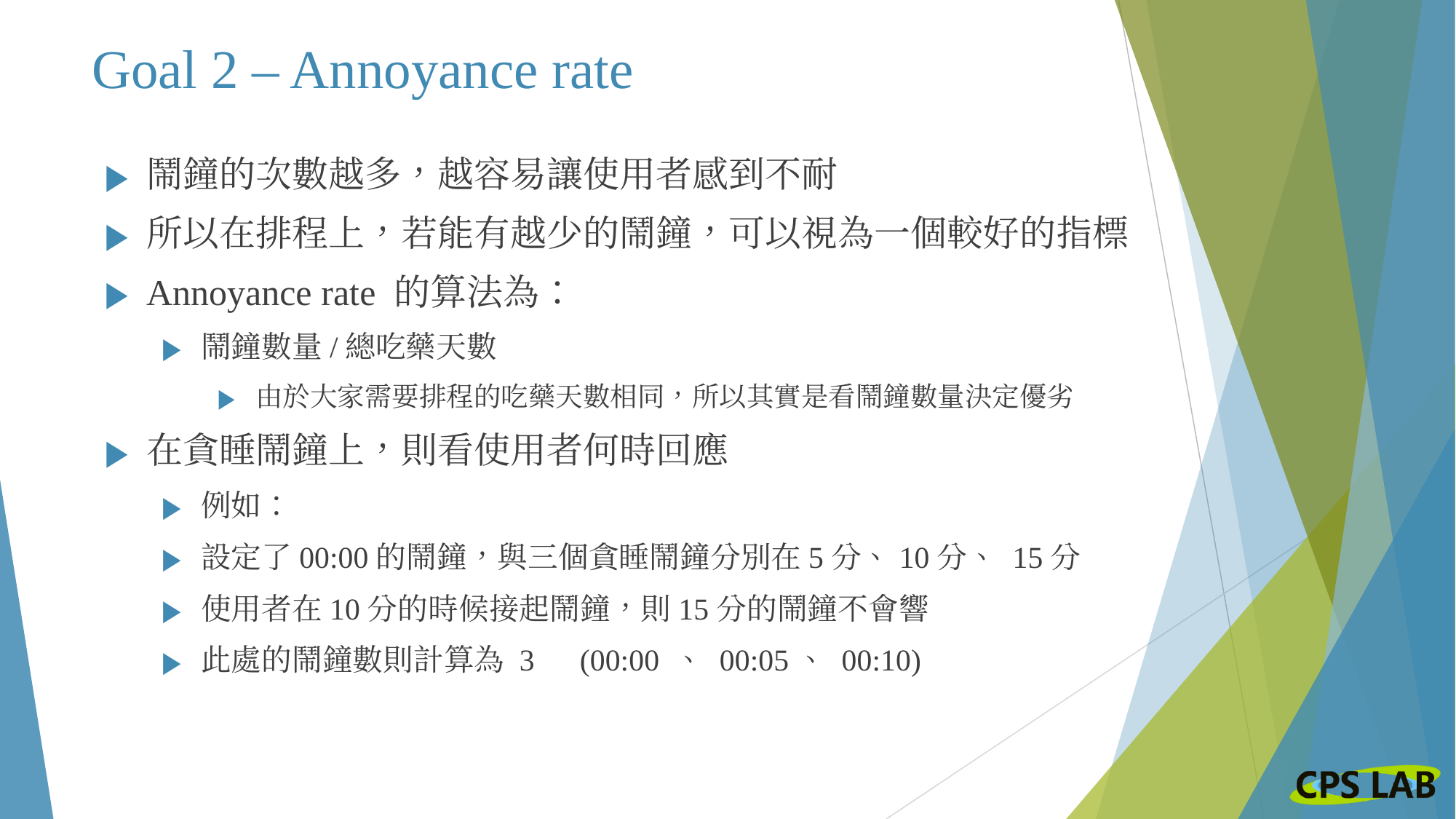

# Goal 2 – Annoyance rate
鬧鐘的次數越多，越容易讓使用者感到不耐
所以在排程上，若能有越少的鬧鐘，可以視為一個較好的指標
Annoyance rate 的算法為：
鬧鐘數量/總吃藥天數
由於大家需要排程的吃藥天數相同，所以其實是看鬧鐘數量決定優劣
在貪睡鬧鐘上，則看使用者何時回應
例如：
設定了00:00的鬧鐘，與三個貪睡鬧鐘分別在5分、10分、 15分
使用者在10分的時候接起鬧鐘，則15分的鬧鐘不會響
此處的鬧鐘數則計算為 3　(00:00 、 00:05、 00:10)